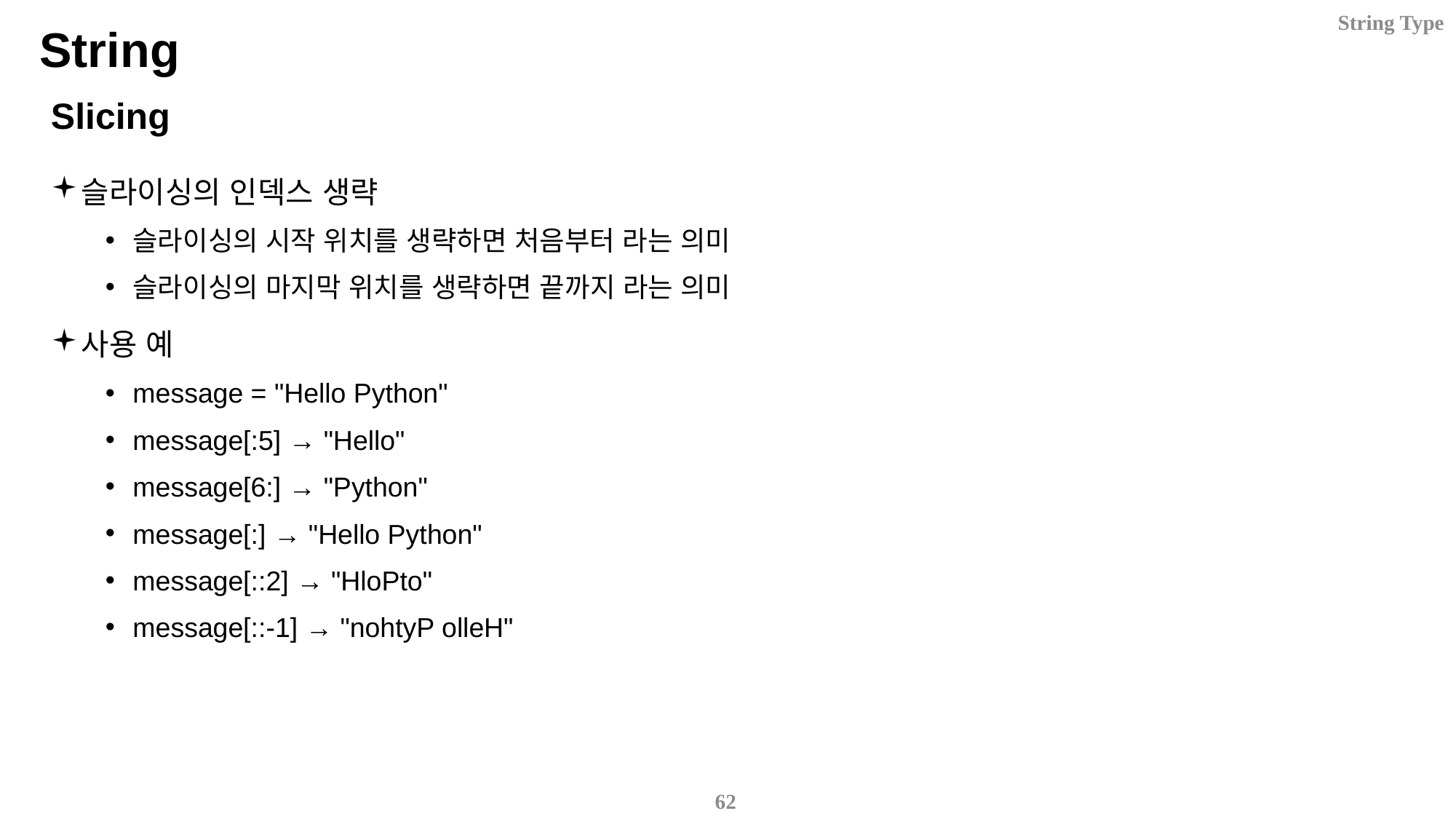

String Type
# String
Slicing
슬라이싱의 인덱스 생략
슬라이싱의 시작 위치를 생략하면 처음부터 라는 의미
슬라이싱의 마지막 위치를 생략하면 끝까지 라는 의미
사용 예
message = "Hello Python"
message[:5] → "Hello"
message[6:] → "Python"
message[:] → "Hello Python"
message[::2] → "HloPto"
message[::-1] → "nohtyP olleH"
62